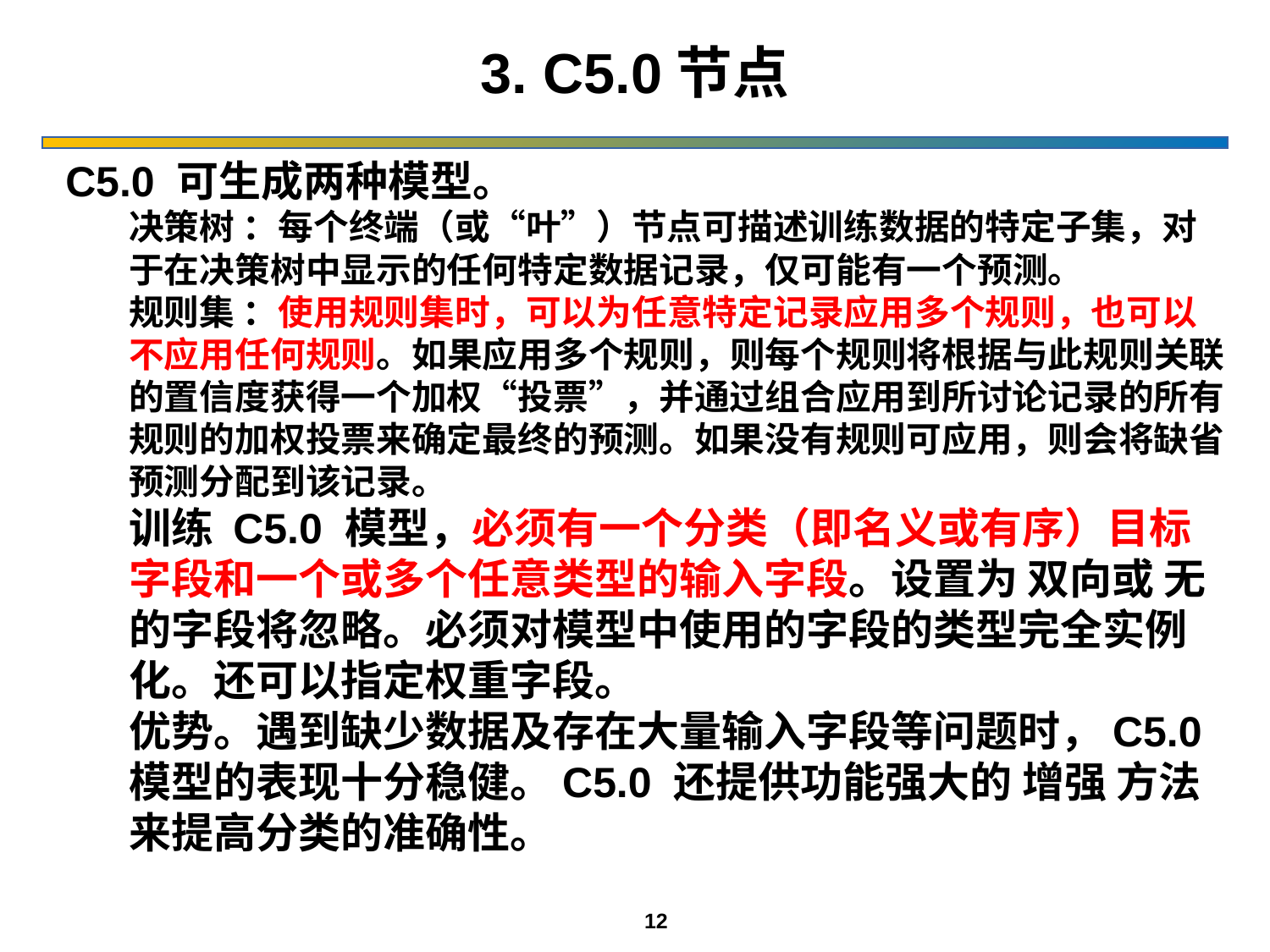

3. C5.0节点
C5.0 可生成两种模型。
决策树 ：每个终端（或“叶”）节点可描述训练数据的特定子集，对于在决策树中显示的任何特定数据记录，仅可能有一个预测。
规则集 ：使用规则集时，可以为任意特定记录应用多个规则，也可以不应用任何规则。如果应用多个规则，则每个规则将根据与此规则关联的置信度获得一个加权“投票”，并通过组合应用到所讨论记录的所有规则的加权投票来确定最终的预测。如果没有规则可应用，则会将缺省预测分配到该记录。
训练 C5.0 模型，必须有一个分类（即名义或有序）目标字段和一个或多个任意类型的输入字段。设置为 双向或 无的字段将忽略。必须对模型中使用的字段的类型完全实例化。还可以指定权重字段。
优势。遇到缺少数据及存在大量输入字段等问题时，C5.0 模型的表现十分稳健。C5.0 还提供功能强大的 增强 方法来提高分类的准确性。
12